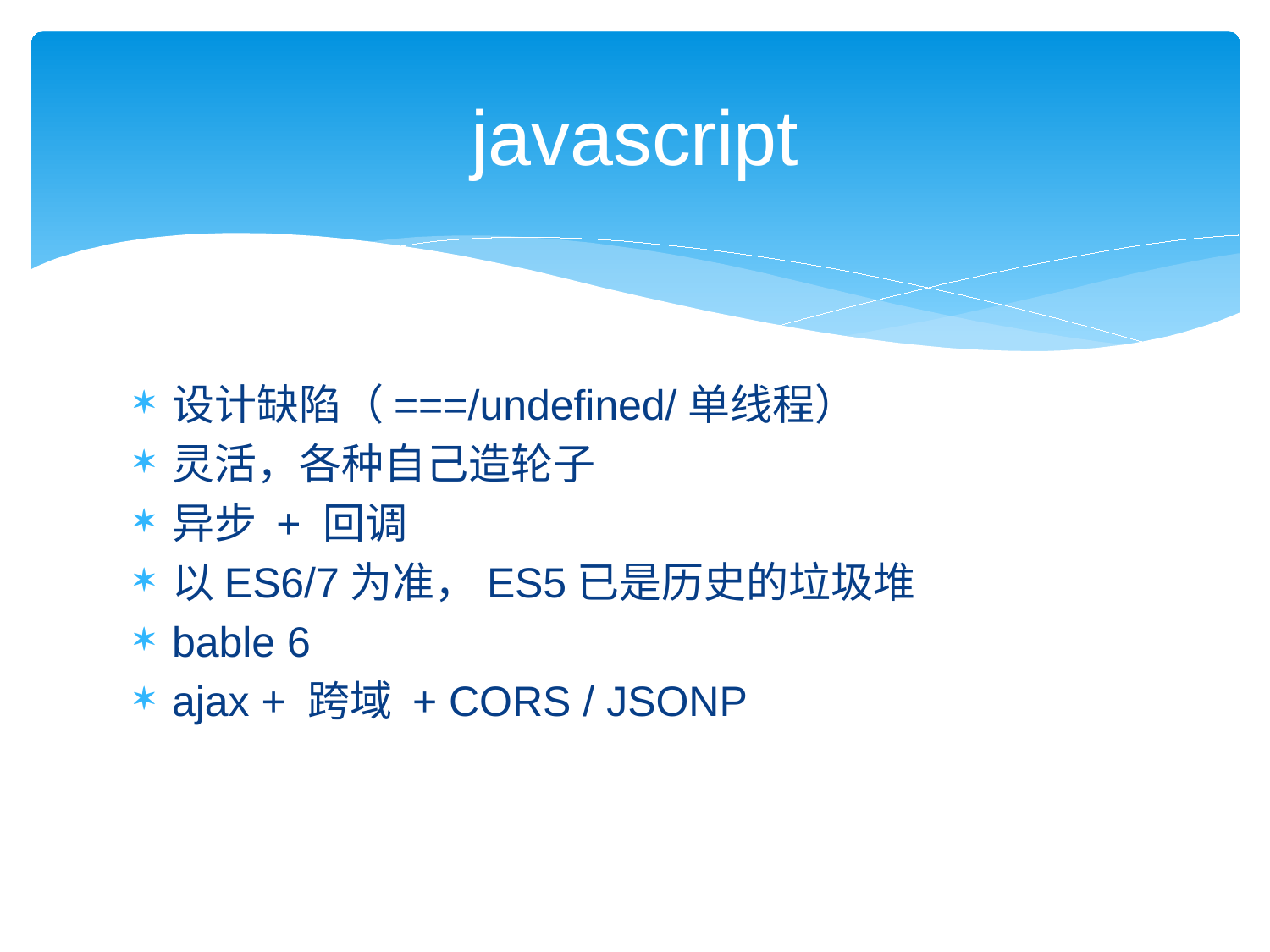

# javascript
设计缺陷（===/undefined/单线程）
灵活，各种自己造轮子
异步 + 回调
以ES6/7为准，ES5已是历史的垃圾堆
bable 6
ajax + 跨域 + CORS / JSONP